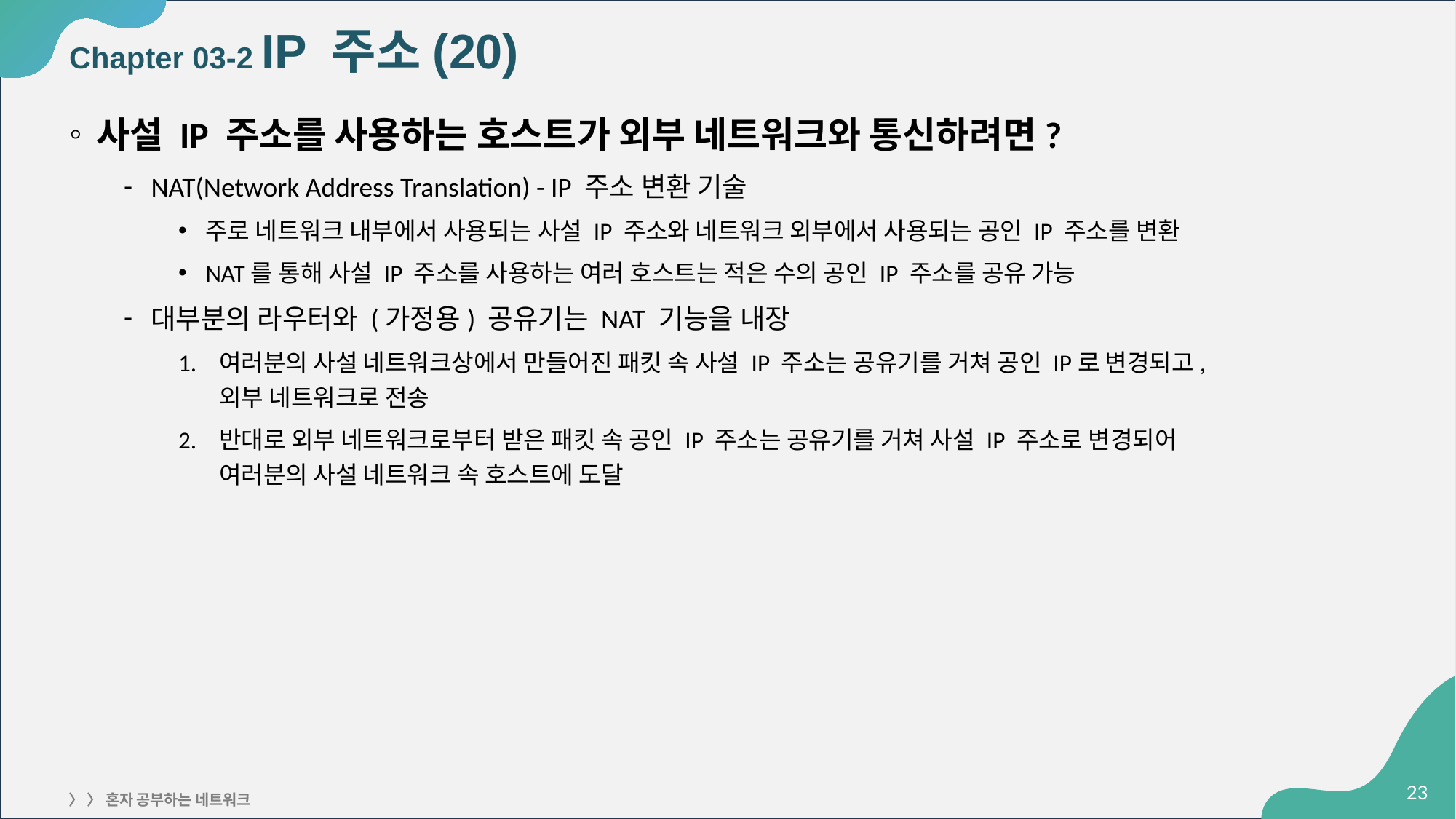

# Chapter 03-2 IP 주소(20)
사설 IP 주소를 사용하는 호스트가 외부 네트워크와 통신하려면?
NAT(Network Address Translation) - IP 주소 변환 기술
주로 네트워크 내부에서 사용되는 사설 IP 주소와 네트워크 외부에서 사용되는 공인 IP 주소를 변환
NAT를 통해 사설 IP 주소를 사용하는 여러 호스트는 적은 수의 공인 IP 주소를 공유 가능
대부분의 라우터와 (가정용) 공유기는 NAT 기능을 내장
여러분의 사설 네트워크상에서 만들어진 패킷 속 사설 IP 주소는 공유기를 거쳐 공인 IP로 변경되고,
외부 네트워크로 전송
반대로 외부 네트워크로부터 받은 패킷 속 공인 IP 주소는 공유기를 거쳐 사설 IP 주소로 변경되어
여러분의 사설 네트워크 속 호스트에 도달
23
〉 〉 혼자 공부하는 네트워크